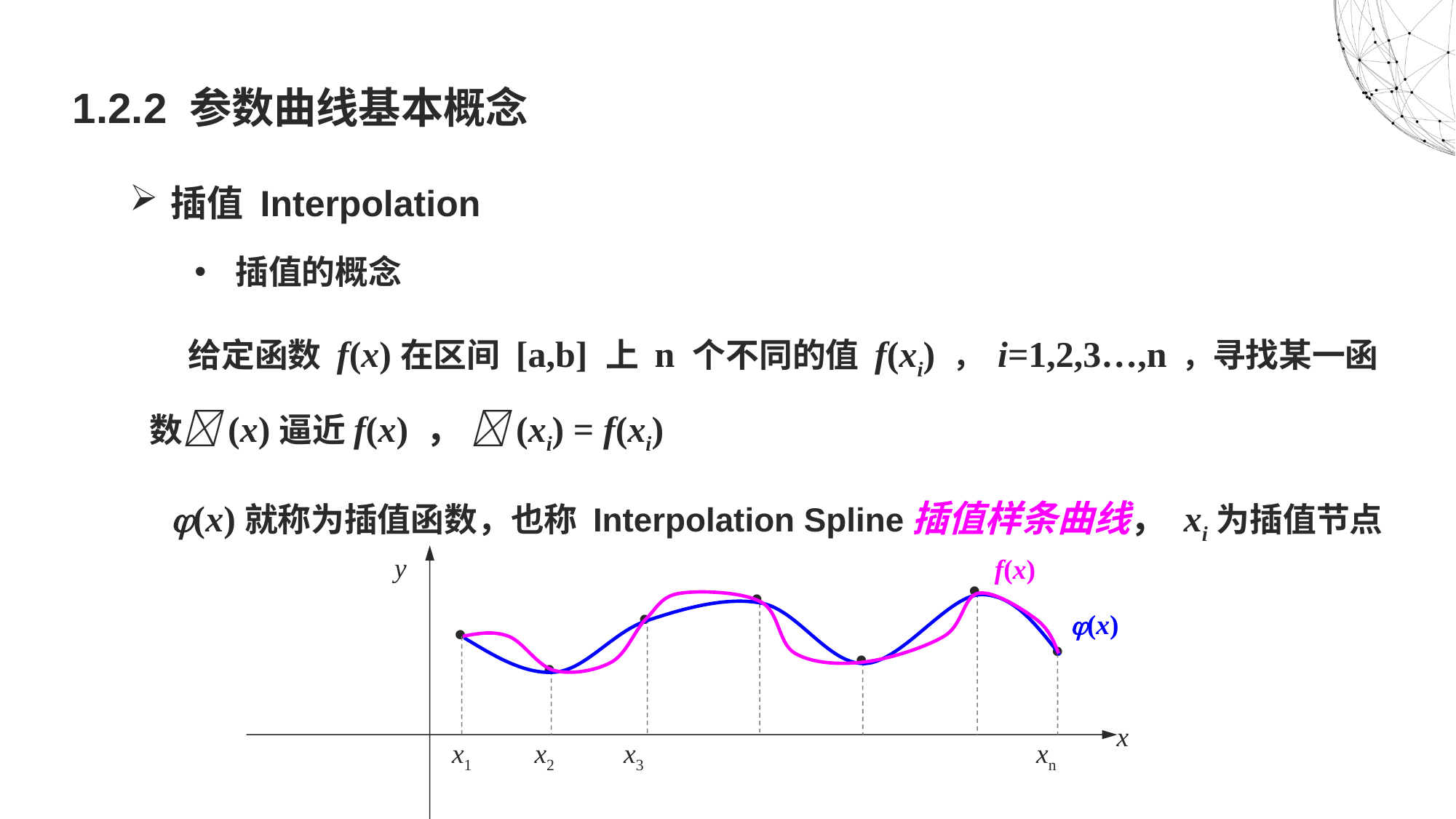

1.2.2 参数曲线基本概念
插值 Interpolation
插值的概念
 给定函数 f(x)在区间 [a,b] 上 n 个不同的值 f(xi) ， i=1,2,3…,n ，寻找某一函数ϕ(x)逼近f(x) ， ϕ(xi) = f(xi)
ϕ(x)就称为插值函数，也称 Interpolation Spline插值样条曲线， xi为插值节点

y

f(x)

•

•

ϕ(x)
•

x3
•

x1
•

xn
•

•

x2
x